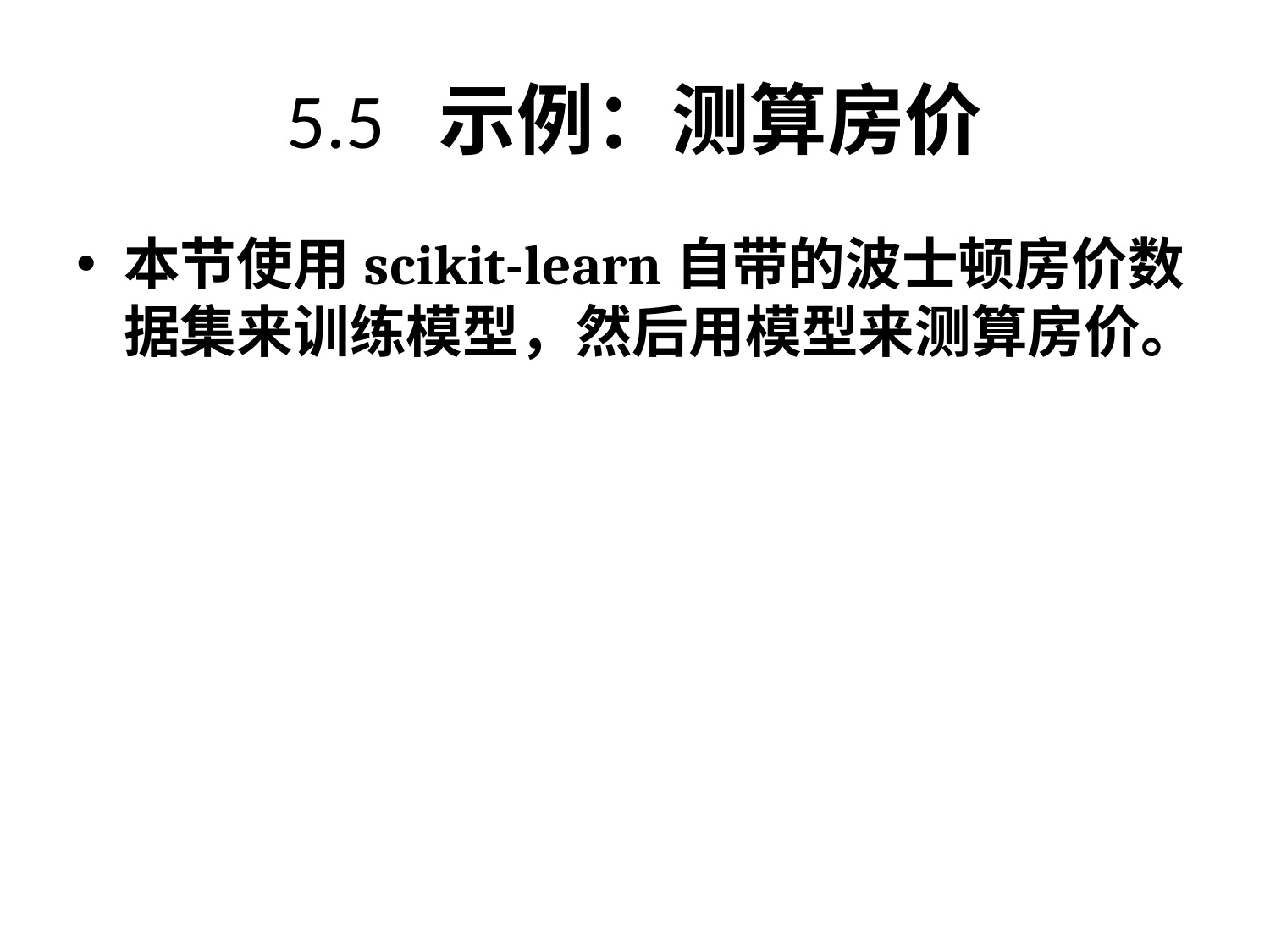

# 5.5  示例：测算房价
本节使用scikit-learn自带的波士顿房价数据集来训练模型，然后用模型来测算房价。